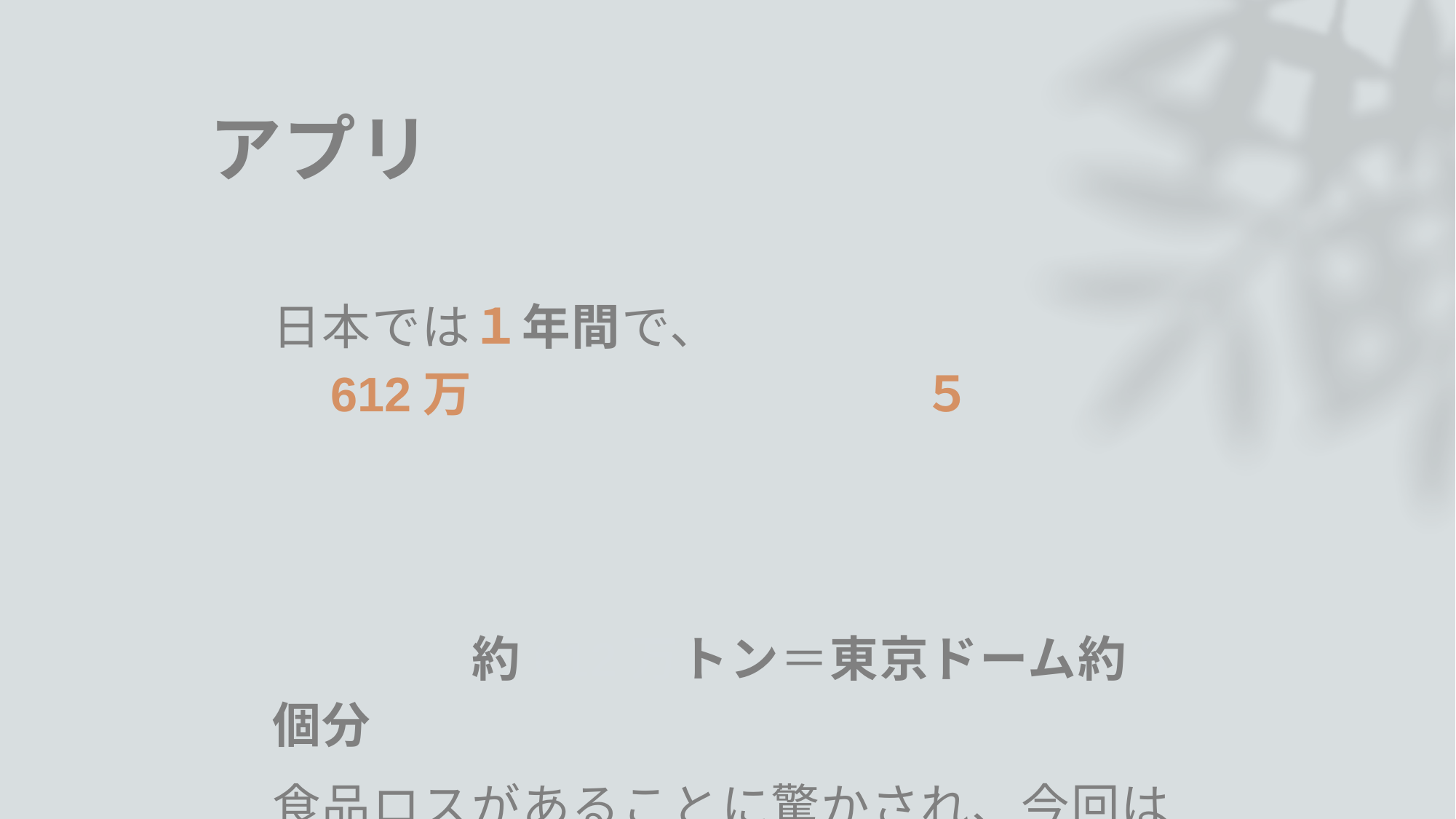

# アプリ
日本では１年間で、 　　　　　　　　　　　　　　　　　　　　　　　　　　　　　　　　　　　　　　　　　　　　　　　　　　　　　　　　　　　　　　　　　　　　　　　　　　　　　　　　　　　　　約612万トン＝東京ドーム約５個分
食品ロスがあることに驚かされ、今回は
食品ロス削減アプリの作成に至りました
１
５
612万